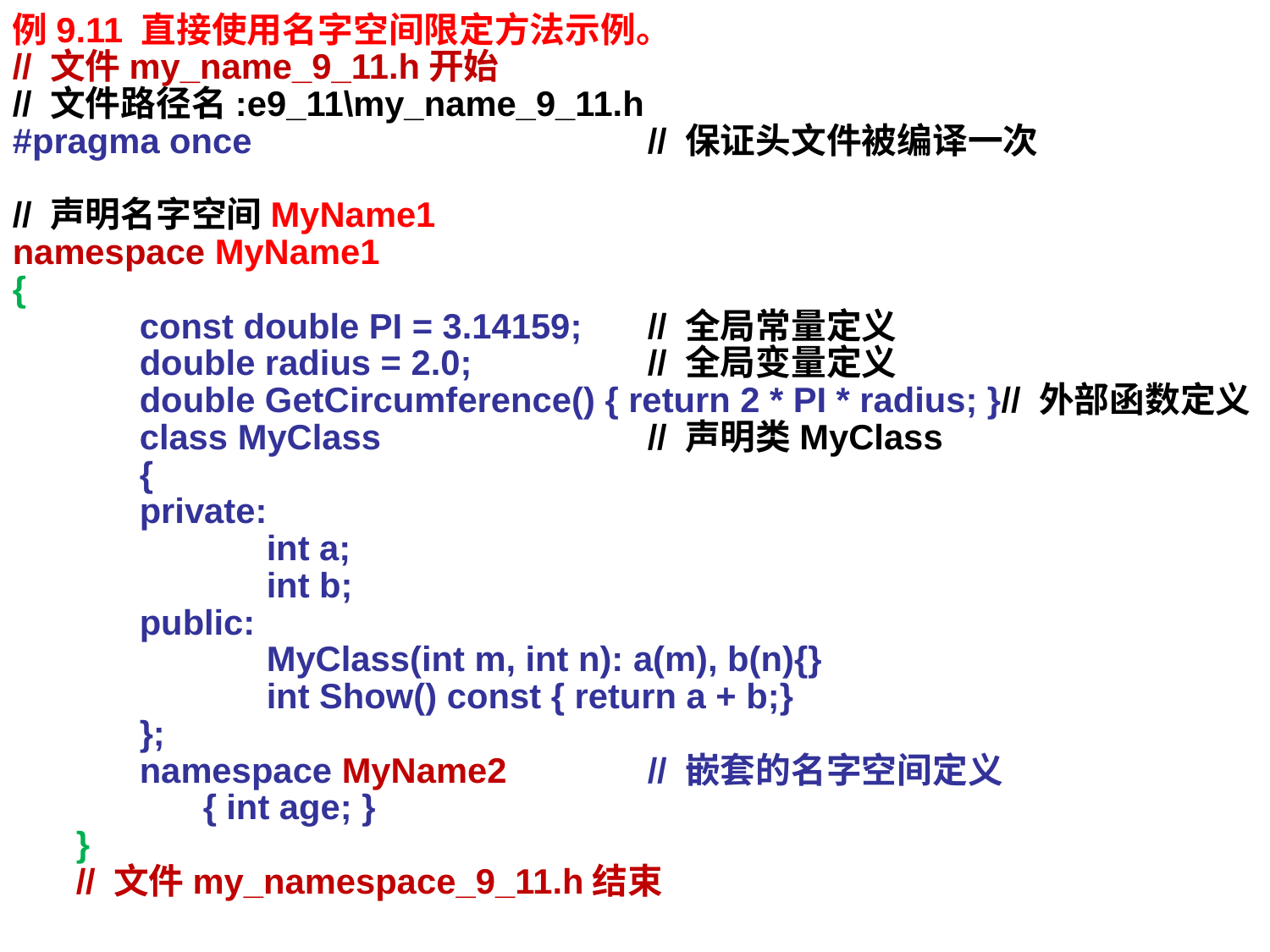

例9.11 直接使用名字空间限定方法示例。
// 文件my_name_9_11.h开始
// 文件路径名:e9_11\my_name_9_11.h
#pragma once				// 保证头文件被编译一次

// 声明名字空间MyName1
namespace MyName1
{
	const double PI = 3.14159; 	// 全局常量定义
	double radius = 2.0; 		// 全局变量定义
	double GetCircumference() { return 2 * PI * radius; }// 外部函数定义
	class MyClass			// 声明类MyClass
	{
	private:
		int a;
		int b;
	public:
		MyClass(int m, int n): a(m), b(n){}
		int Show() const { return a + b;}
	};
	namespace MyName2 		// 嵌套的名字空间定义
	{ int age; }
}
// 文件my_namespace_9_11.h结束